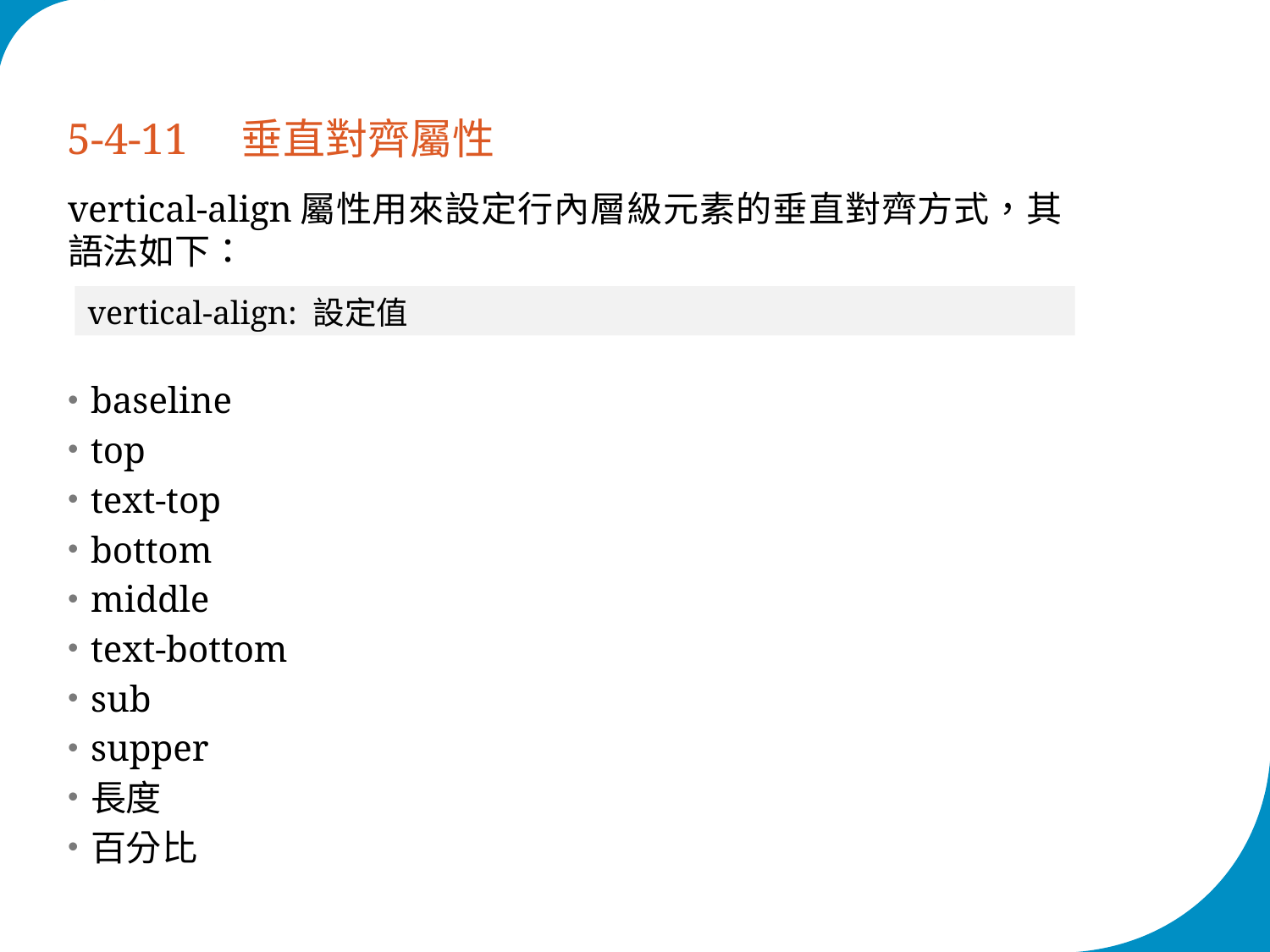

5-4-11　垂直對齊屬性
vertical-align屬性用來設定行內層級元素的垂直對齊方式，其語法如下：

baseline
top
text-top
bottom
middle
text-bottom
sub
supper
長度
百分比

vertical-align: 設定值